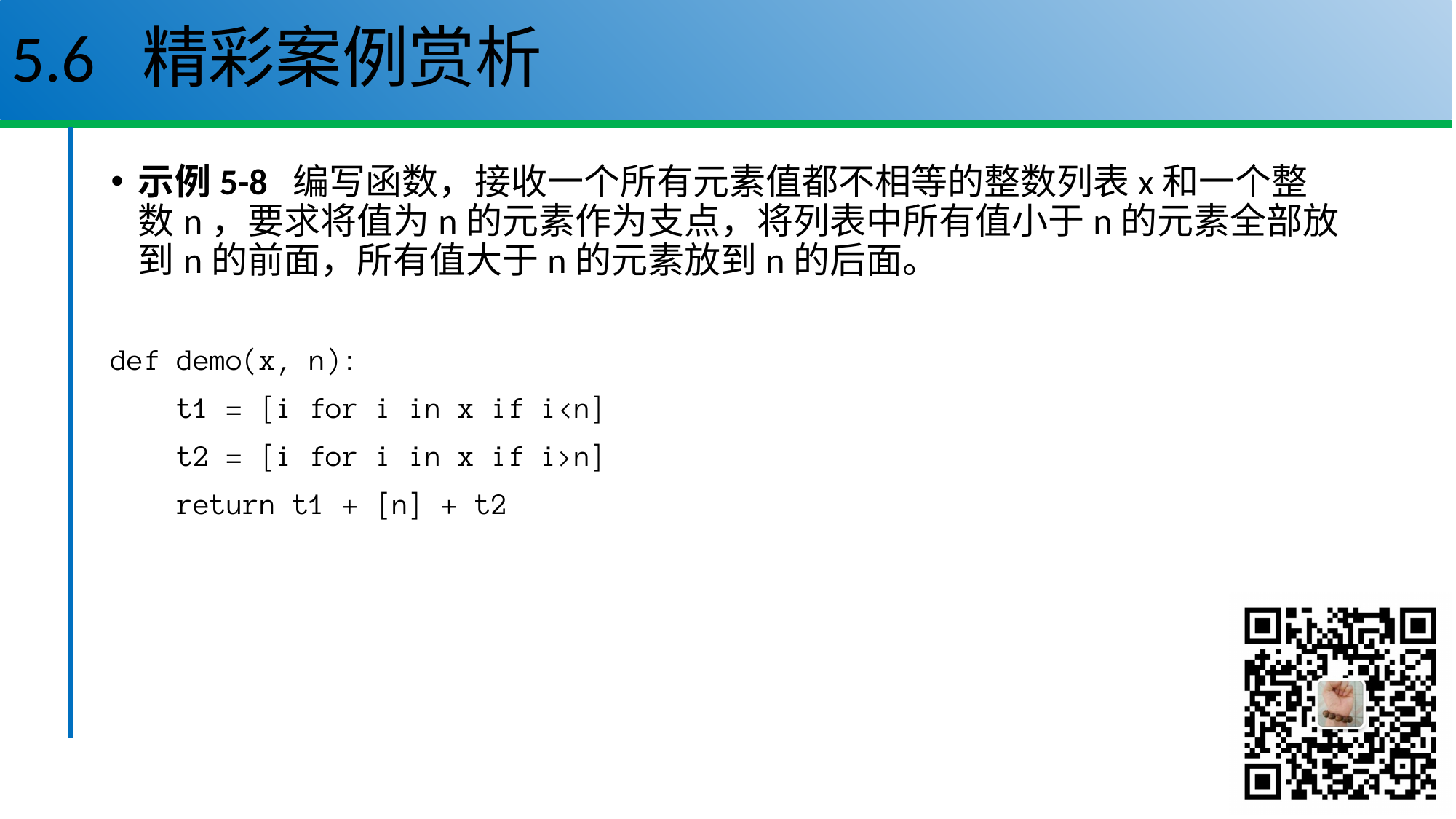

# 5.6  精彩案例赏析
示例5-8  编写函数，接收一个所有元素值都不相等的整数列表x和一个整数n，要求将值为n的元素作为支点，将列表中所有值小于n的元素全部放到n的前面，所有值大于n的元素放到n的后面。

def demo(x, n):
    t1 = [i for i in x if i<n]
    t2 = [i for i in x if i>n]
    return t1 + [n] + t2
71